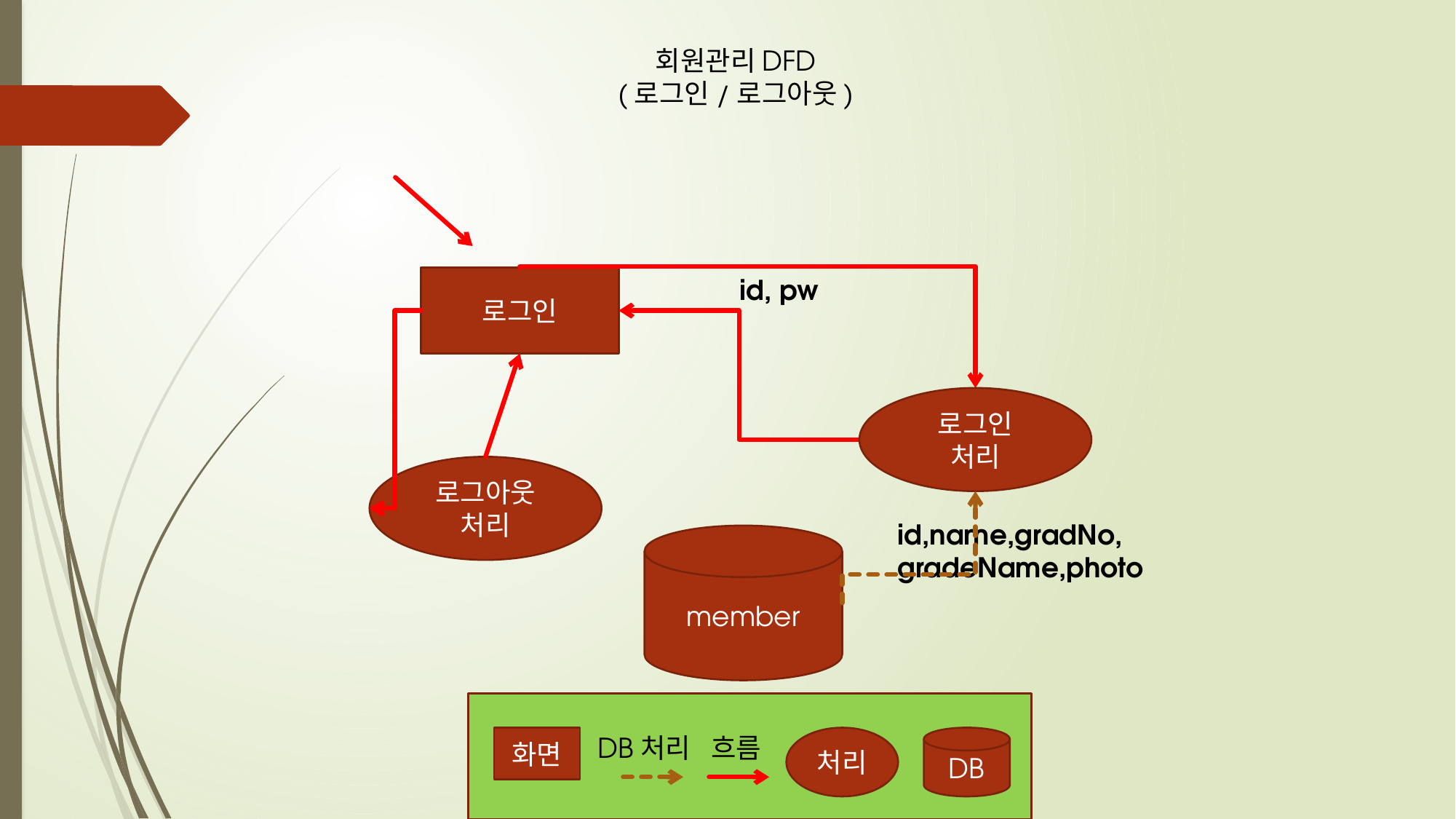

# 회원관리DFD
(로그인/로그아웃)

 id, pw
로그인
로그인
처리
로그아웃
처리
id,name,gradNo,
gradeName,photo
member

DB처리
흐름
화면
처리
DB